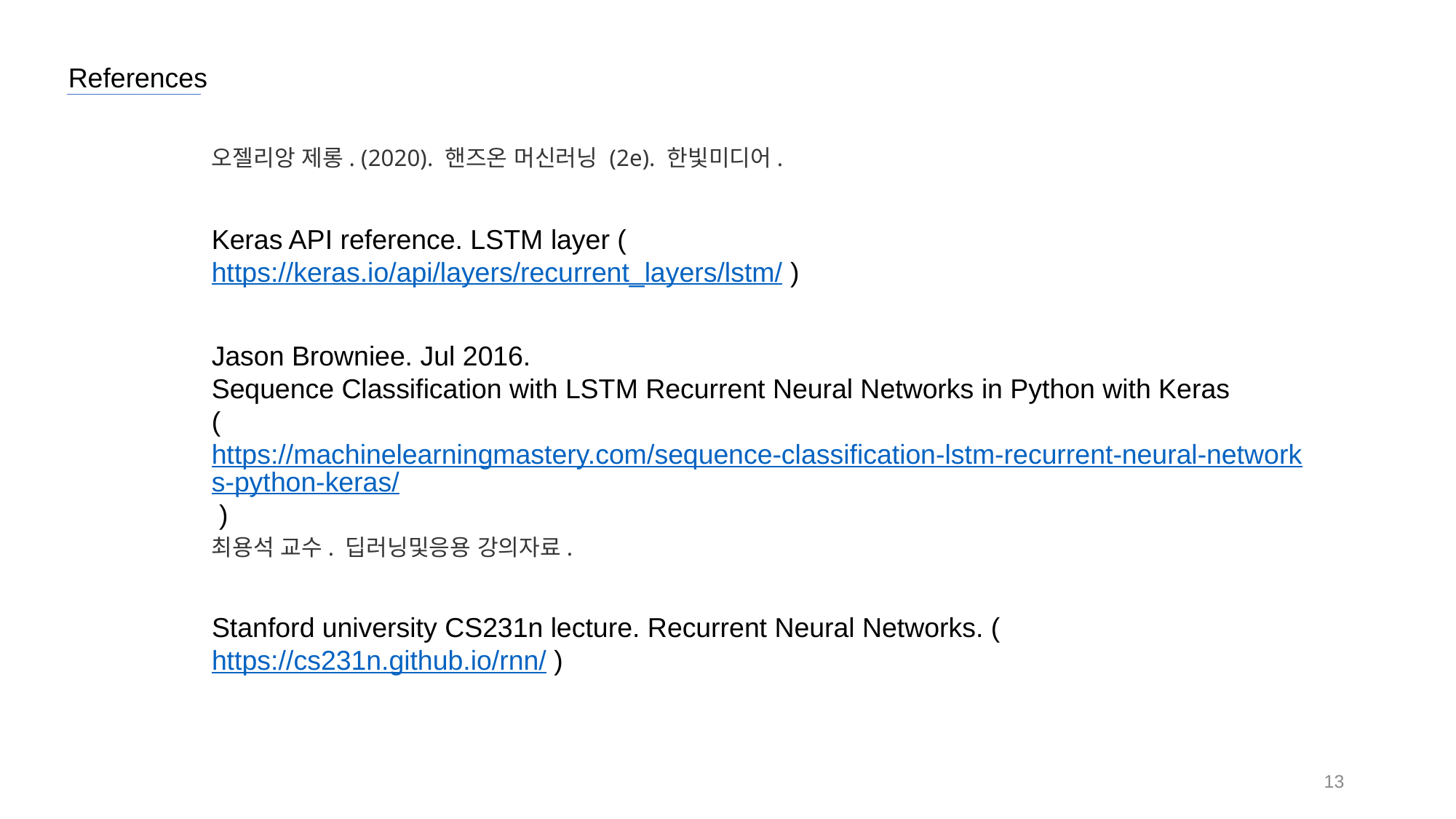

References
오젤리앙 제롱. (2020). 핸즈온 머신러닝 (2e). 한빛미디어.
Keras API reference. LSTM layer ( https://keras.io/api/layers/recurrent_layers/lstm/ )
Jason Browniee. Jul 2016.
Sequence Classification with LSTM Recurrent Neural Networks in Python with Keras
( https://machinelearningmastery.com/sequence-classification-lstm-recurrent-neural-networks-python-keras/ )
최용석 교수. 딥러닝및응용 강의자료.
Stanford university CS231n lecture. Recurrent Neural Networks. ( https://cs231n.github.io/rnn/ )
13